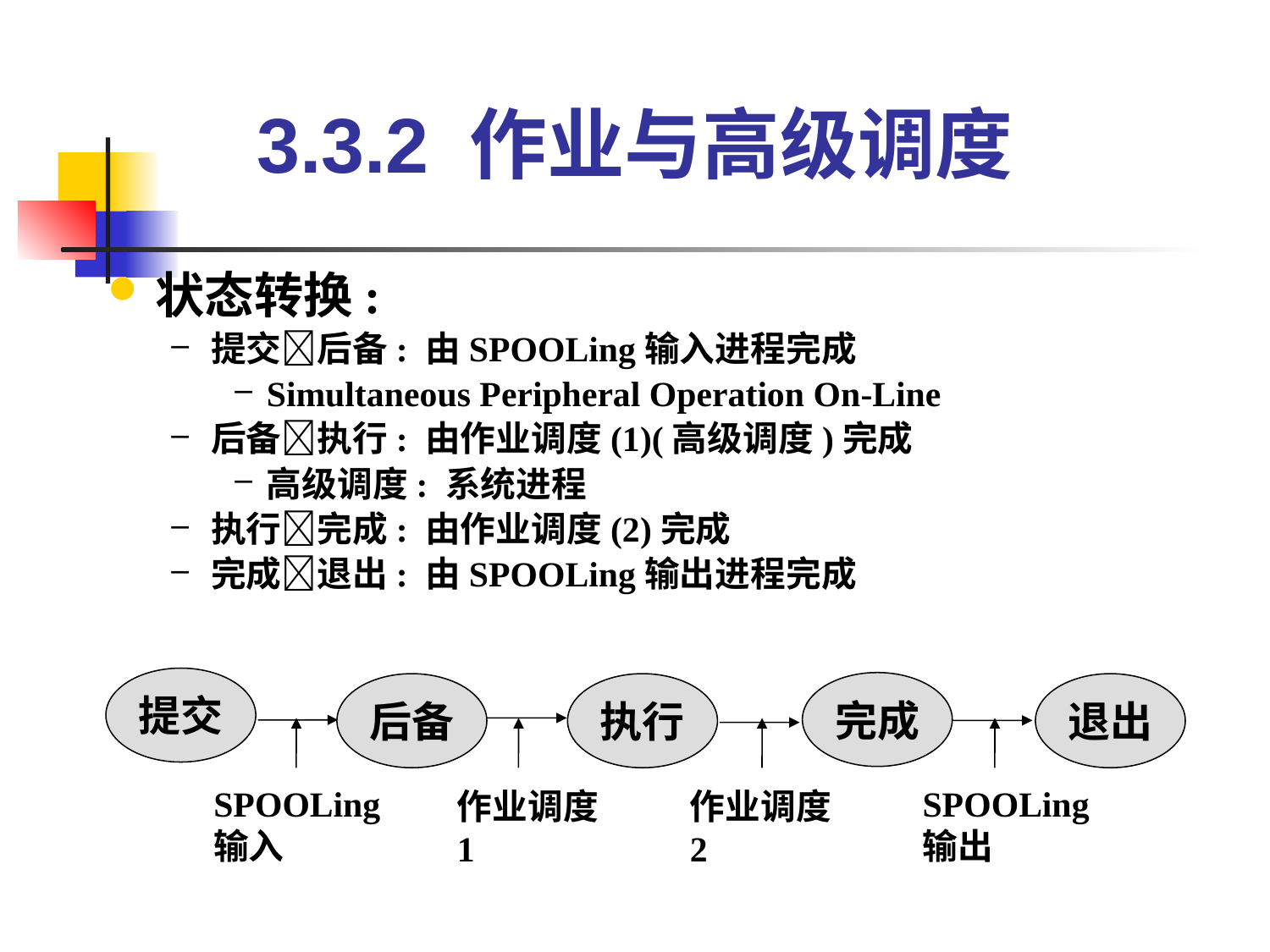

3.3.2 作业与高级调度
状态转换:
提交→后备: 由SPOOLing输入进程完成
Simultaneous Peripheral Operation On-Line
后备→执行: 由作业调度(1)(高级调度)完成
高级调度: 系统进程
执行→完成: 由作业调度(2)完成
完成→退出: 由SPOOLing输出进程完成

提交
完成
后备
执行
退出

SPOOLing输入
SPOOLing输出
作业调度1
作业调度2